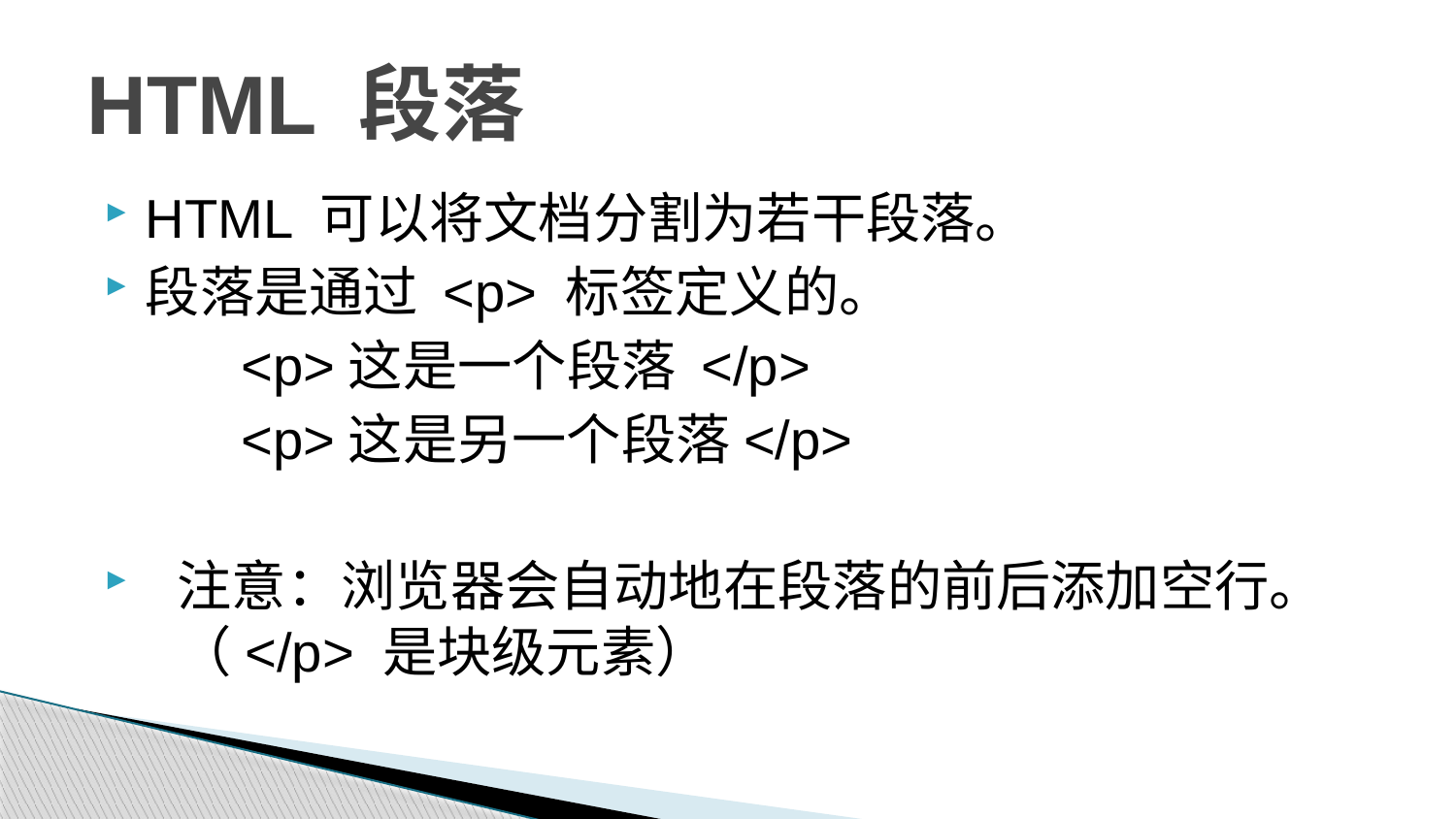

# HTML 段落
HTML 可以将文档分割为若干段落。
段落是通过 <p> 标签定义的。
<p>这是一个段落 </p>
<p>这是另一个段落</p>

注意：浏览器会自动地在段落的前后添加空行。（</p> 是块级元素）